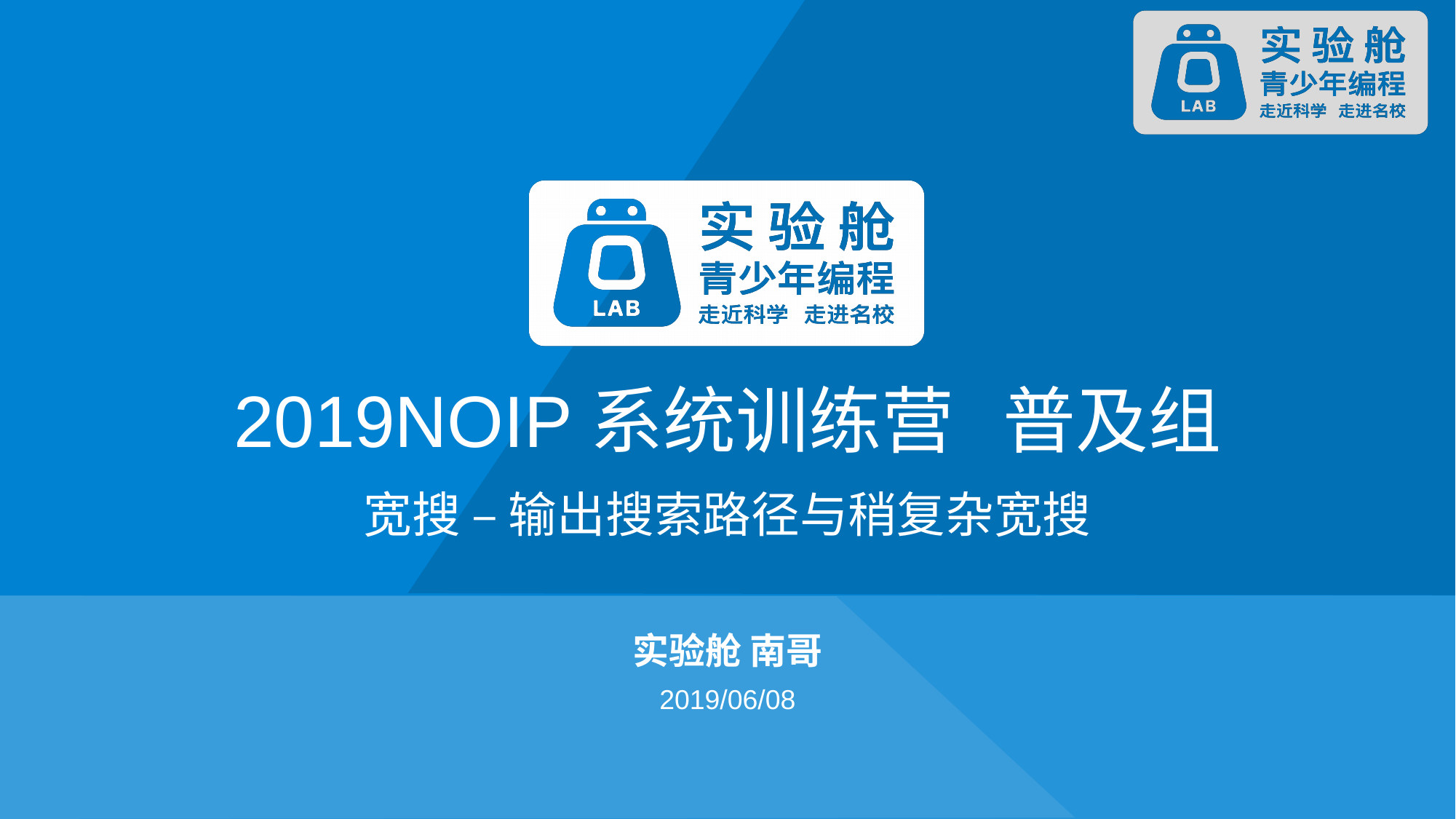

# 2019NOIP系统训练营   普及组
宽搜 – 输出搜索路径与稍复杂宽搜
实验舱 南哥
2019/06/08